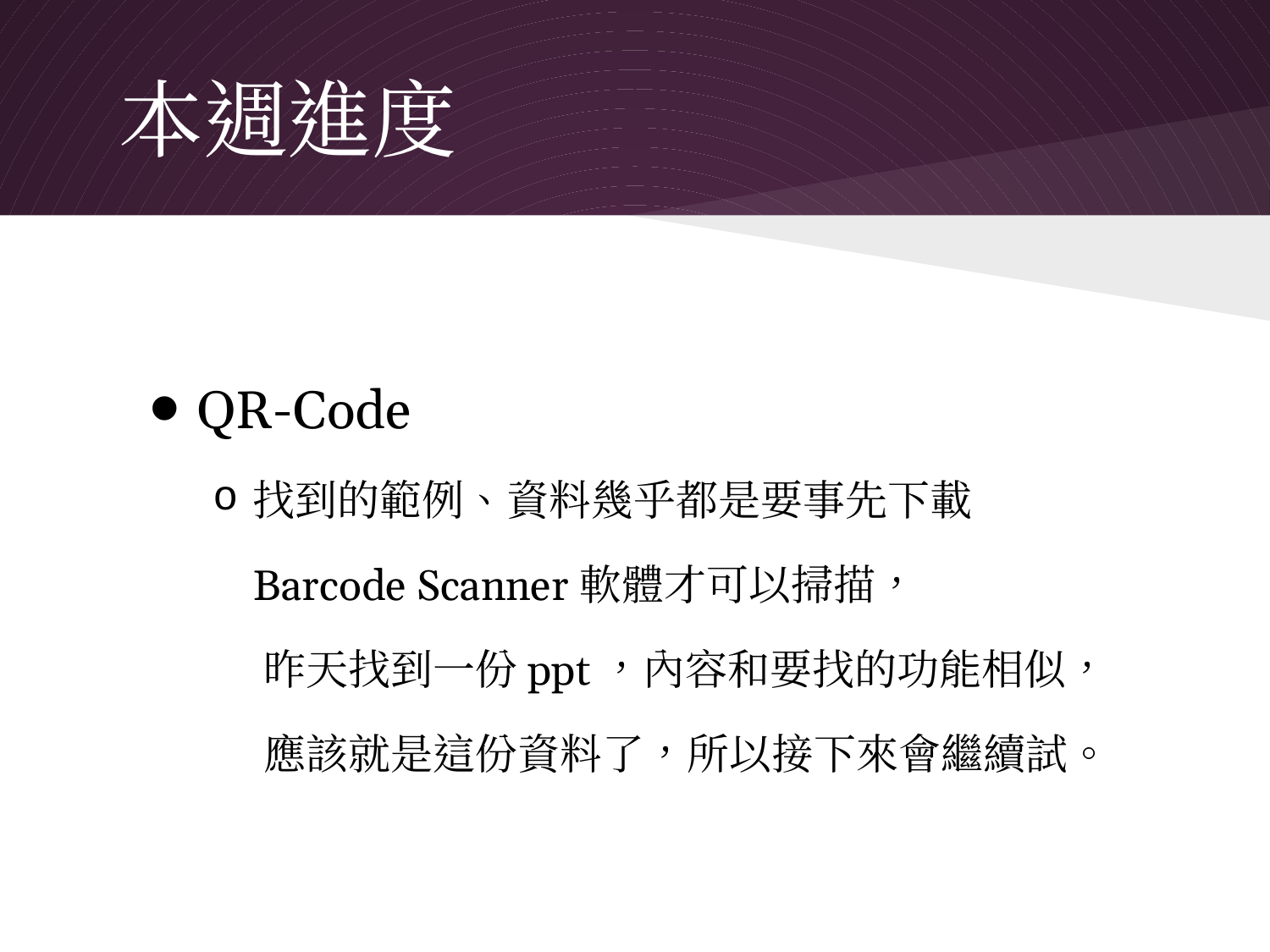

# 本週進度
QR-Code
找到的範例、資料幾乎都是要事先下載
    Barcode Scanner軟體才可以掃描，
    昨天找到一份ppt，內容和要找的功能相似，
    應該就是這份資料了，所以接下來會繼續試。